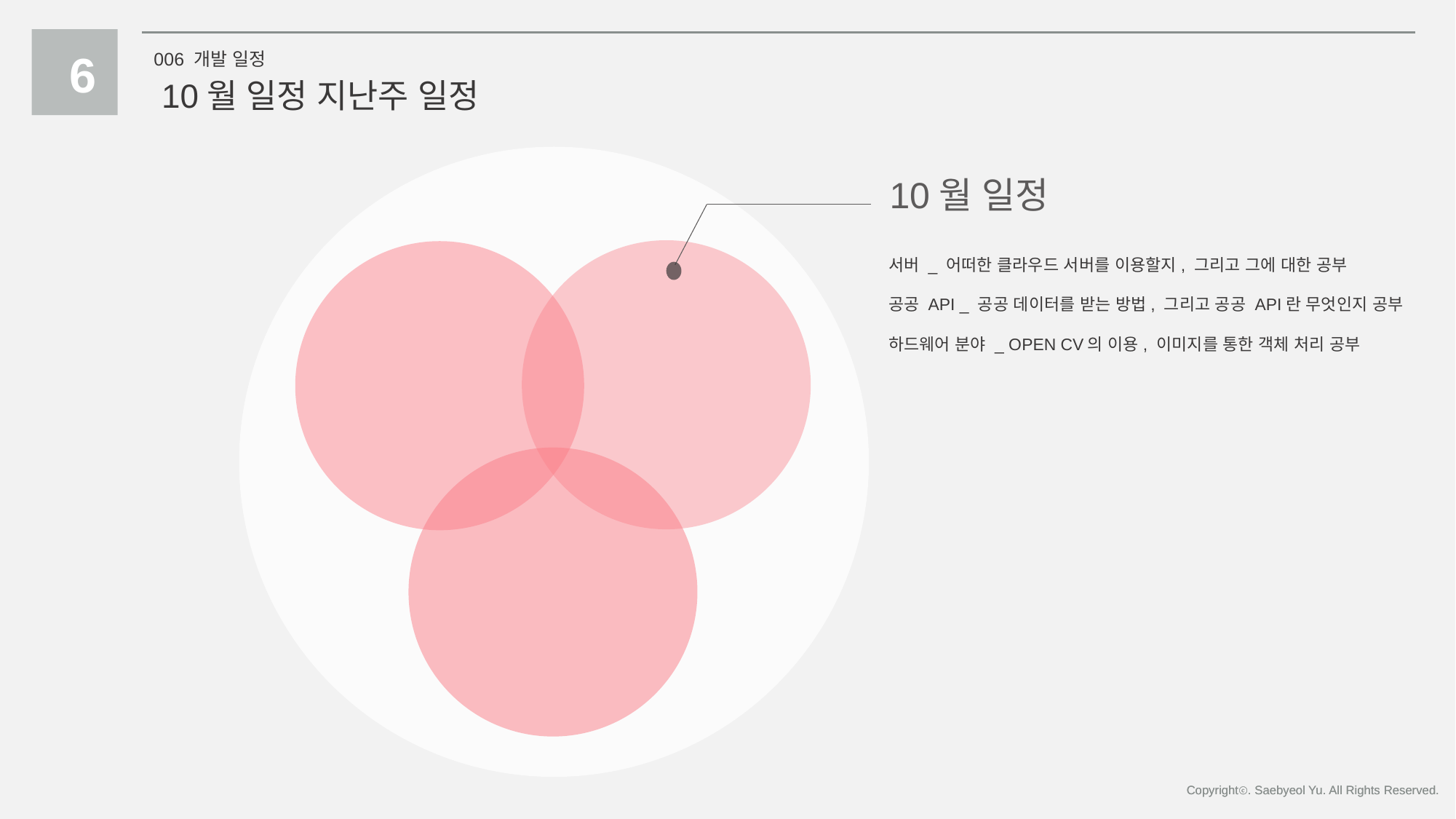

6
006 개발 일정
10월 일정 지난주 일정

10월 일정
서버 _ 어떠한 클라우드 서버를 이용할지, 그리고 그에 대한 공부

공공 API _ 공공 데이터를 받는 방법, 그리고 공공 API란 무엇인지 공부

하드웨어 분야 _ OPEN CV의 이용, 이미지를 통한 객체 처리 공부

Copyrightⓒ. Saebyeol Yu. All Rights Reserved.